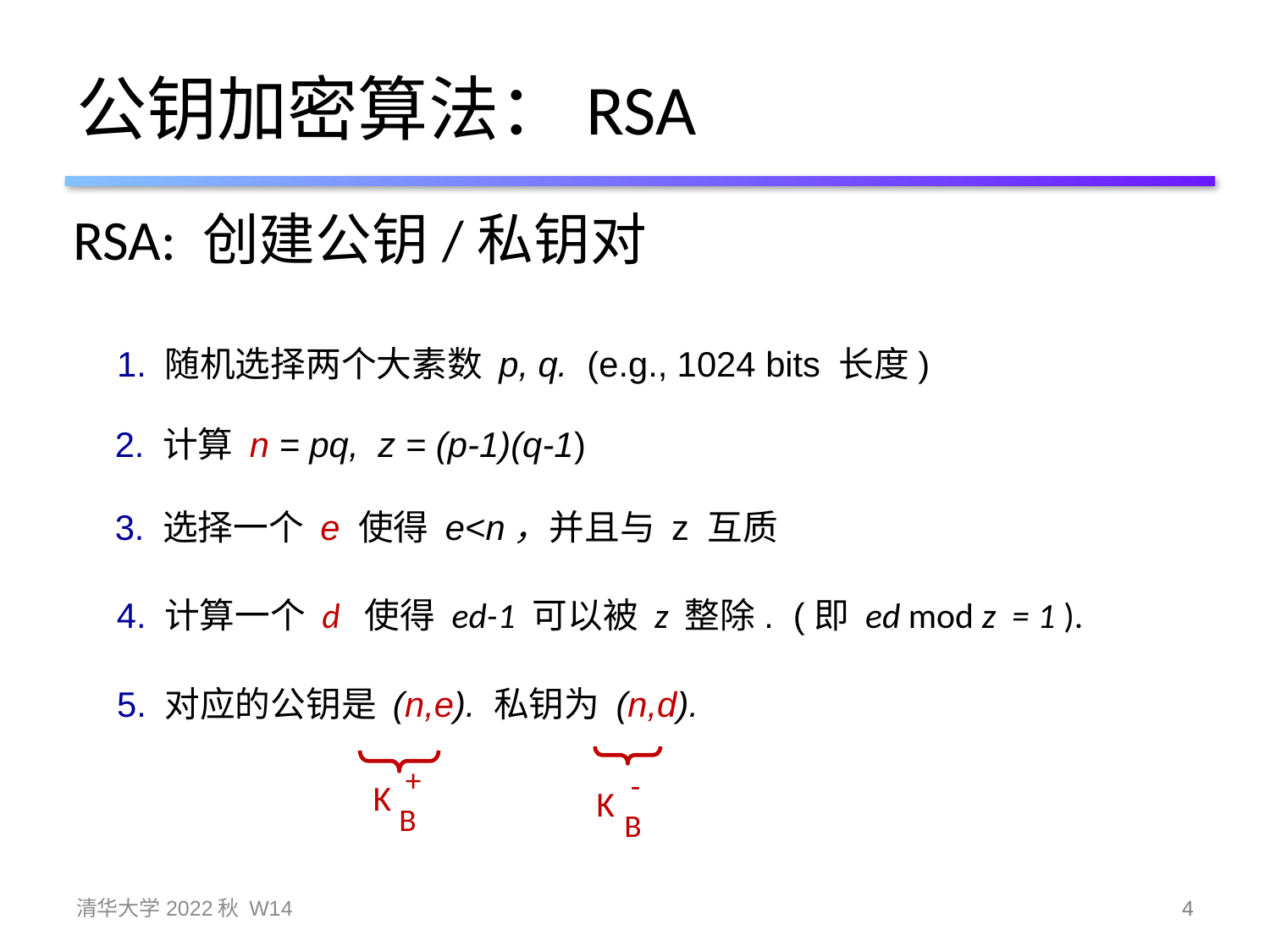

# 公钥加密算法：RSA
RSA: 创建公钥/私钥对
1. 随机选择两个大素数 p, q.  (e.g., 1024 bits 长度)
2. 计算 n = pq,  z = (p-1)(q-1)
3. 选择一个 e 使得 e<n，并且与 z 互质
4. 计算一个 d  使得 ed-1 可以被 z 整除.  (即 ed mod z  = 1 ).
5. 对应的公钥是 (n,e). 私钥为 (n,d).

+
K
B
-
K
B
清华大学2022秋 W14
4